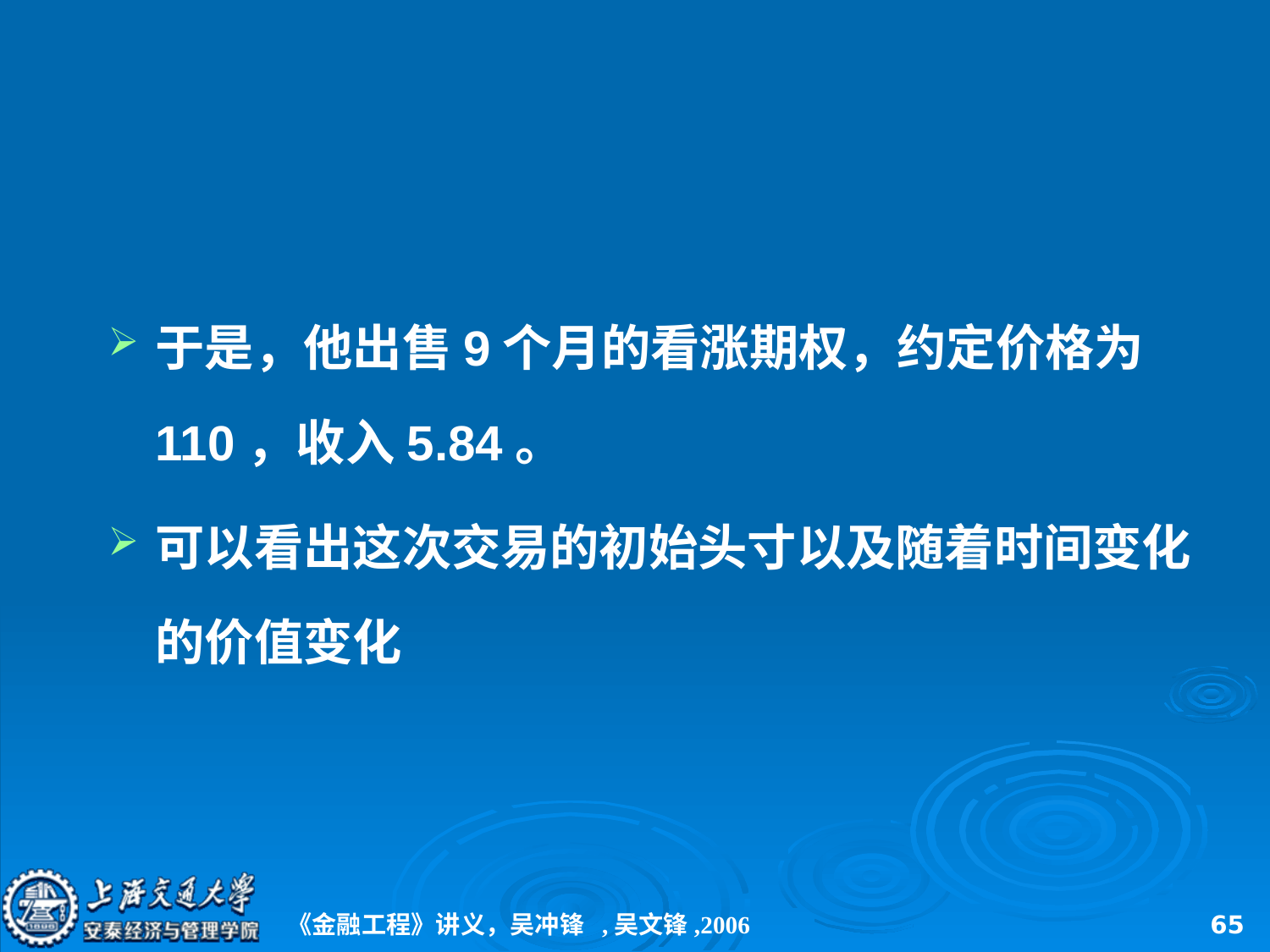

#
于是，他出售9个月的看涨期权，约定价格为110，收入5.84。
可以看出这次交易的初始头寸以及随着时间变化的价值变化